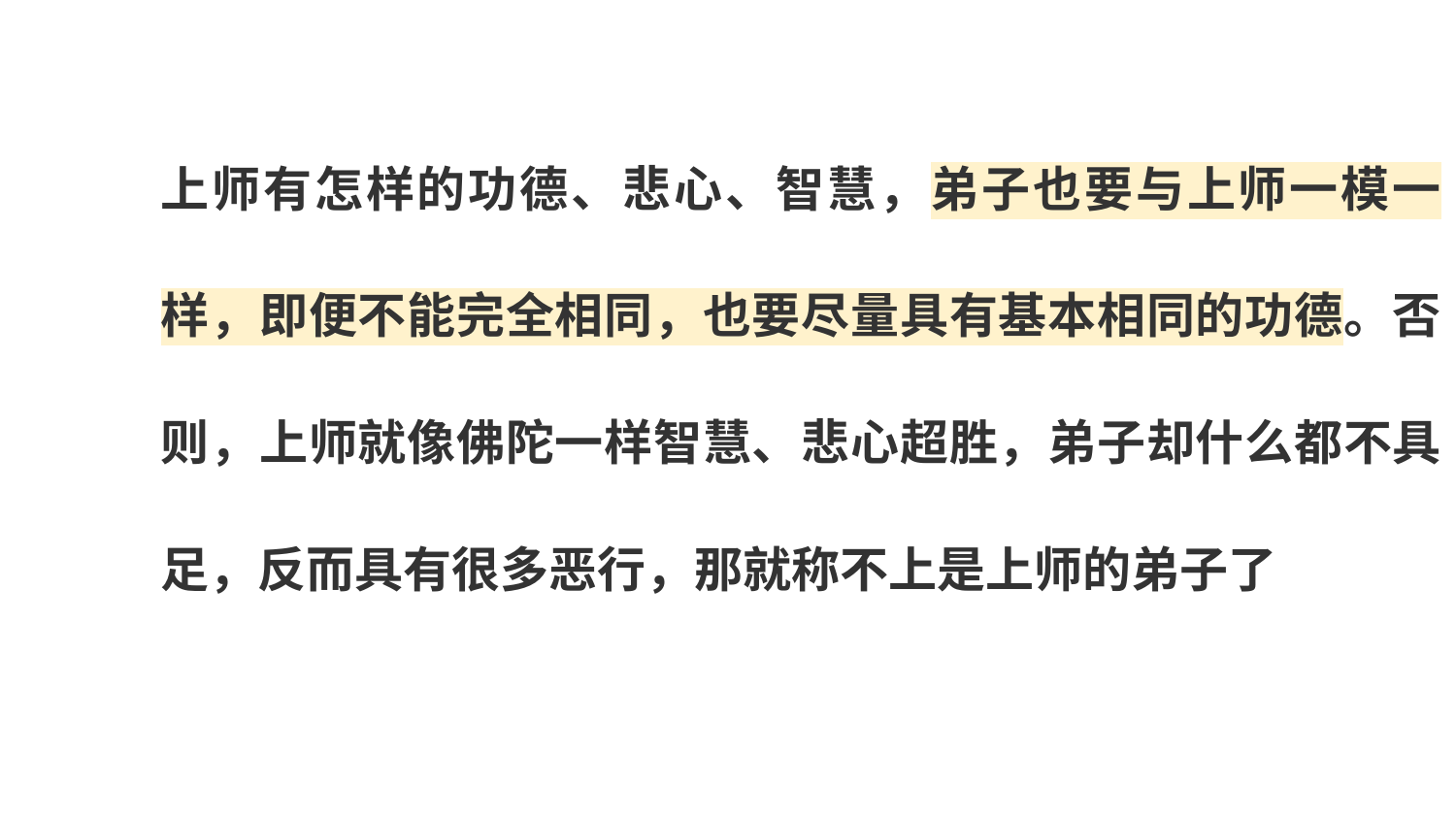

上师有怎样的功德、悲心、智慧，弟子也要与上师一模一样，即便不能完全相同，也要尽量具有基本相同的功德。否则，上师就像佛陀一样智慧、悲心超胜，弟子却什么都不具足，反而具有很多恶行，那就称不上是上师的弟子了